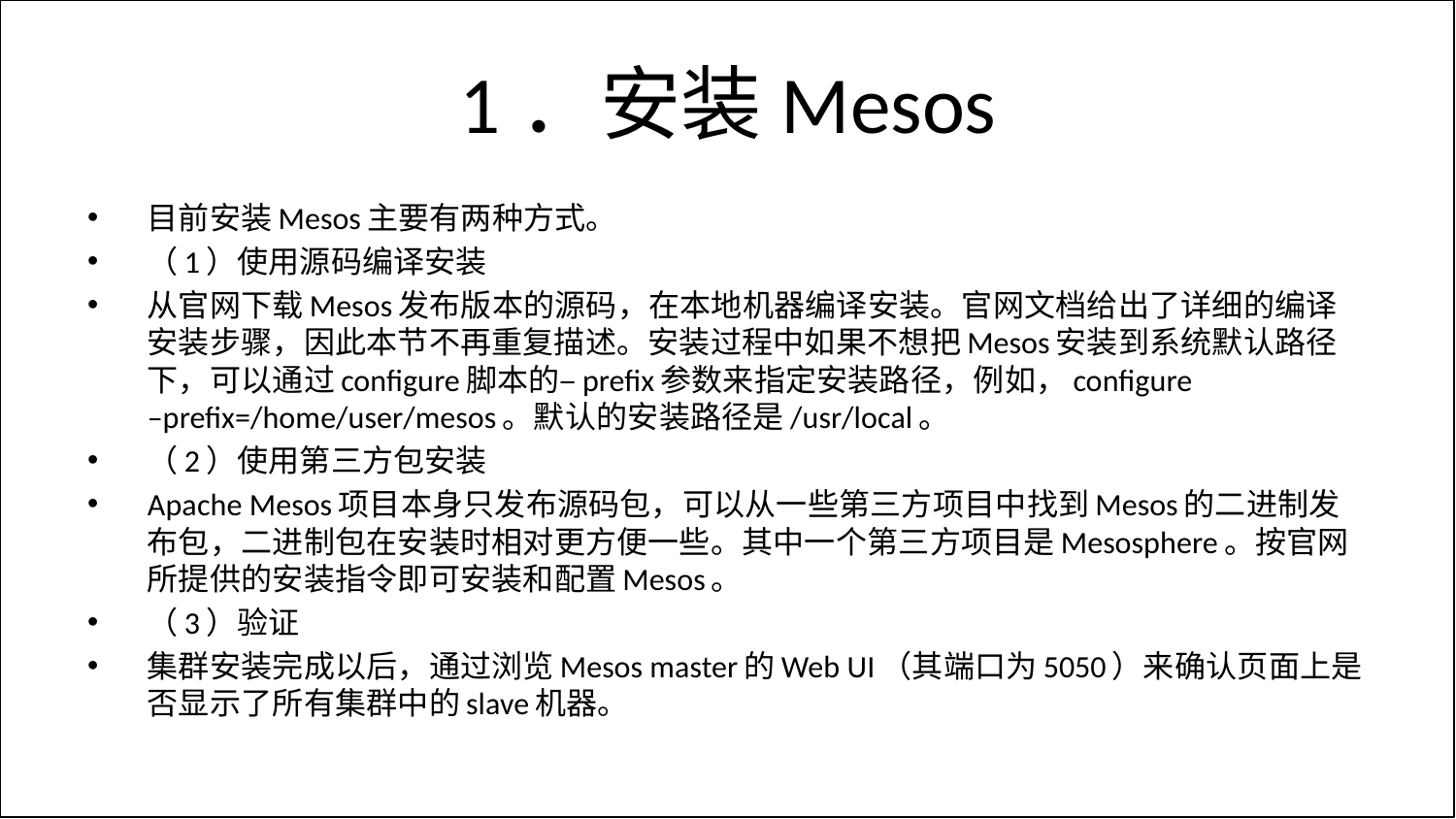

# 1．安装Mesos
目前安装Mesos主要有两种方式。
（1）使用源码编译安装
从官网下载Mesos发布版本的源码，在本地机器编译安装。官网文档给出了详细的编译安装步骤，因此本节不再重复描述。安装过程中如果不想把Mesos安装到系统默认路径下，可以通过configure脚本的–prefix参数来指定安装路径，例如，configure –prefix=/home/user/mesos。默认的安装路径是/usr/local。
（2）使用第三方包安装
Apache Mesos项目本身只发布源码包，可以从一些第三方项目中找到Mesos的二进制发布包，二进制包在安装时相对更方便一些。其中一个第三方项目是Mesosphere。按官网所提供的安装指令即可安装和配置Mesos。
（3）验证
集群安装完成以后，通过浏览Mesos master的Web UI（其端口为5050）来确认页面上是否显示了所有集群中的slave机器。